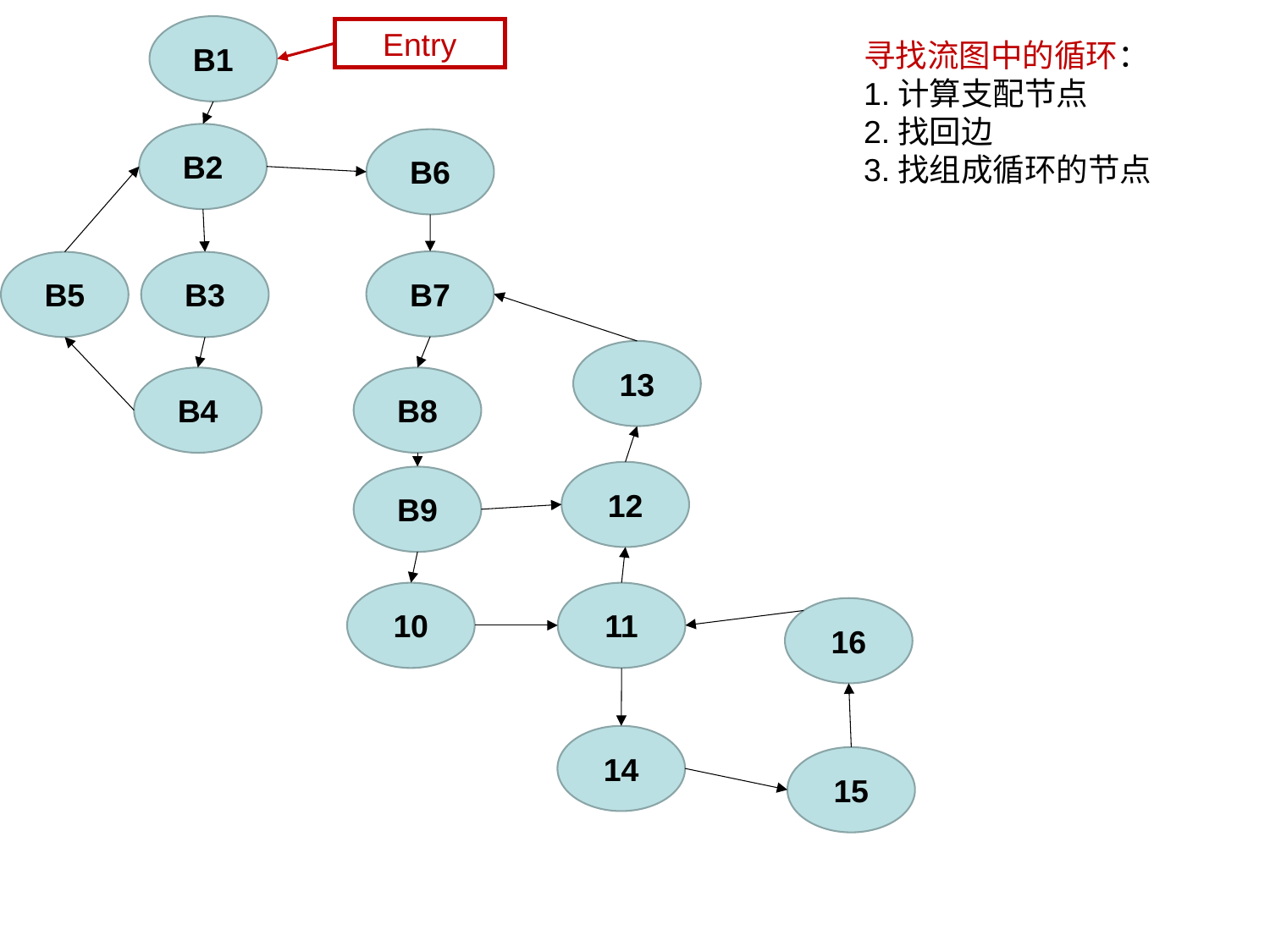

B1
B2
B6
B7
B5
B3
13
B4
B8
12
B9
10
11
16
14
15
Entry
寻找流图中的循环：
1.计算支配节点
2.找回边
3.找组成循环的节点